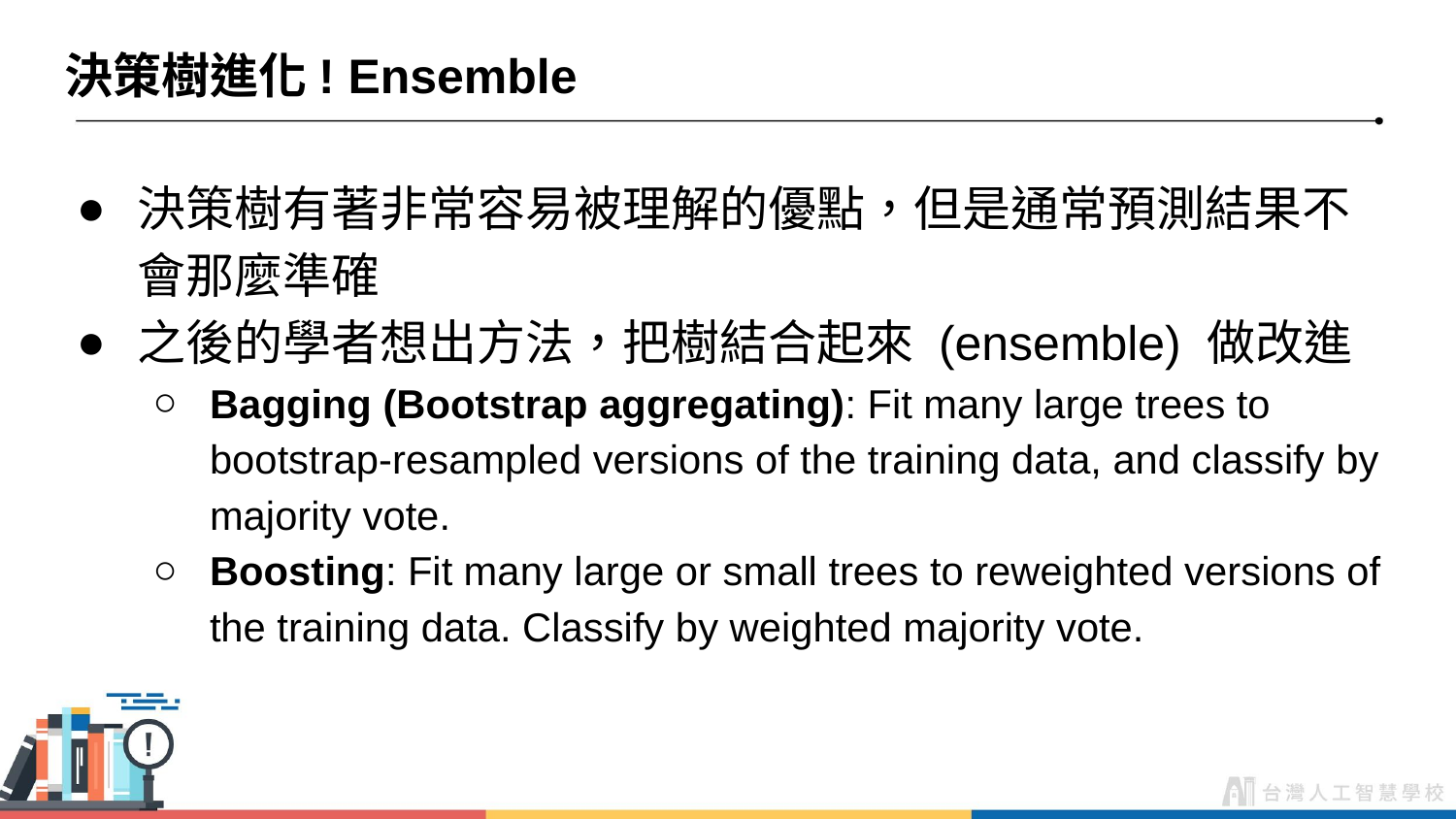

# 決策樹進化! Ensemble
決策樹有著非常容易被理解的優點，但是通常預測結果不會那麼準確
之後的學者想出方法，把樹結合起來 (ensemble) 做改進
Bagging (Bootstrap aggregating): Fit many large trees to bootstrap-resampled versions of the training data, and classify by majority vote.
Boosting: Fit many large or small trees to reweighted versions of the training data. Classify by weighted majority vote.